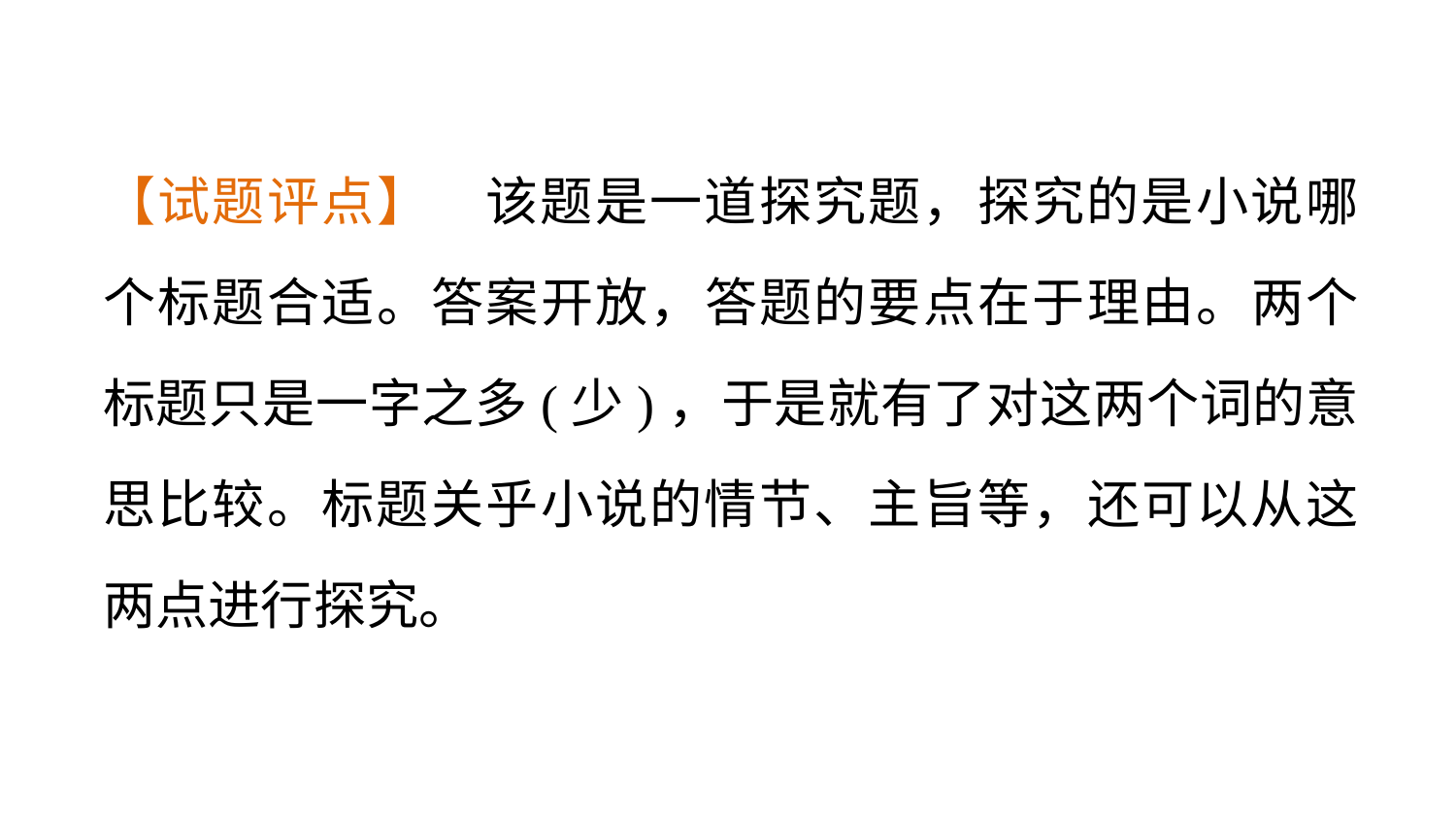

【试题评点】　该题是一道探究题，探究的是小说哪个标题合适。答案开放，答题的要点在于理由。两个标题只是一字之多(少)，于是就有了对这两个词的意思比较。标题关乎小说的情节、主旨等，还可以从这两点进行探究。